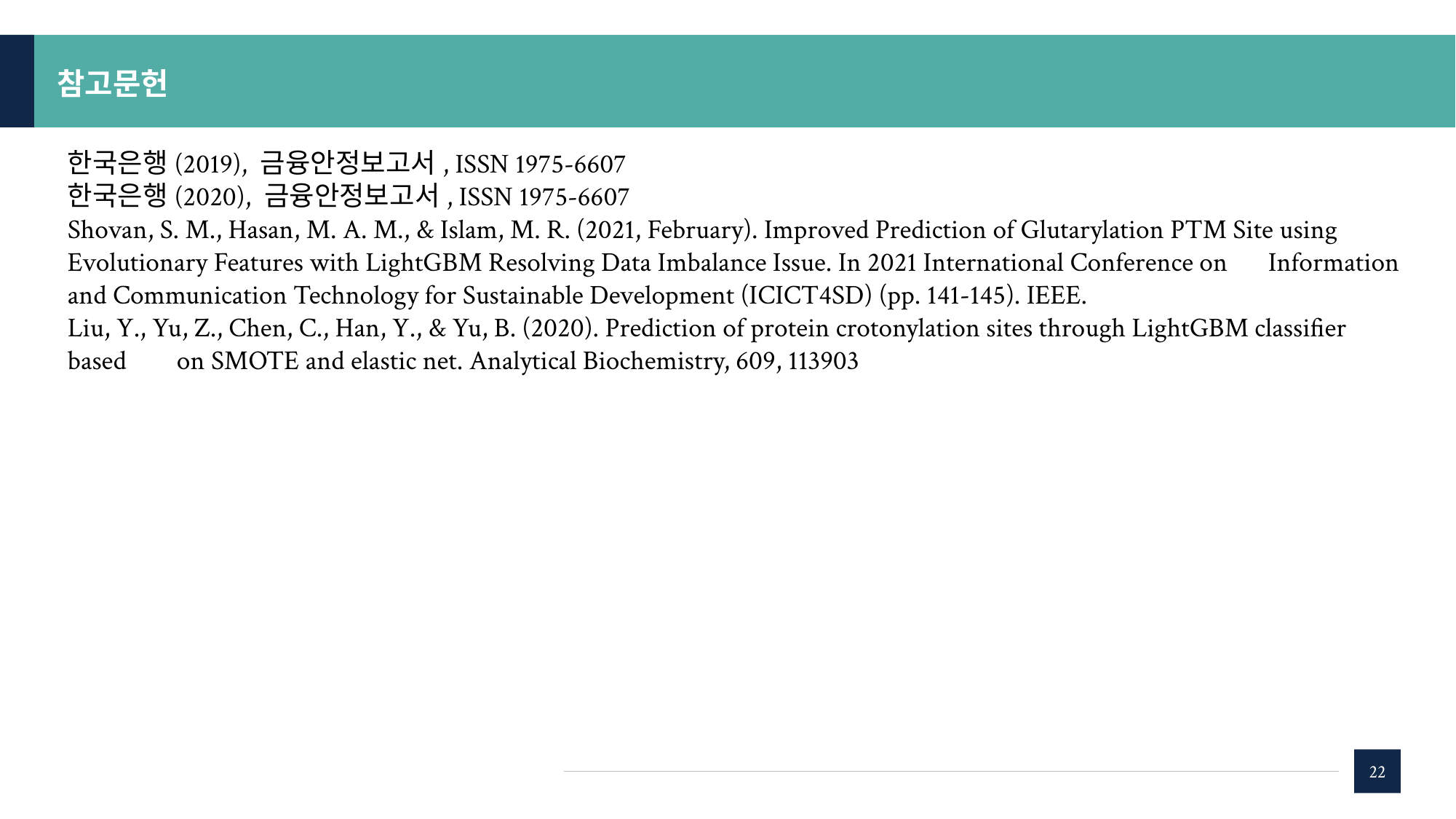

# 참고문헌
한국은행(2019), 금융안정보고서, ISSN 1975-6607
한국은행(2020), 금융안정보고서, ISSN 1975-6607
Shovan, S. M., Hasan, M. A. M., & Islam, M. R. (2021, February). Improved Prediction of Glutarylation PTM Site using 	Evolutionary Features with LightGBM Resolving Data Imbalance Issue. In 2021 International Conference on 	Information and Communication Technology for Sustainable Development (ICICT4SD) (pp. 141-145). IEEE.
Liu, Y., Yu, Z., Chen, C., Han, Y., & Yu, B. (2020). Prediction of protein crotonylation sites through LightGBM classifier based 	on SMOTE and elastic net. Analytical Biochemistry, 609, 113903
22